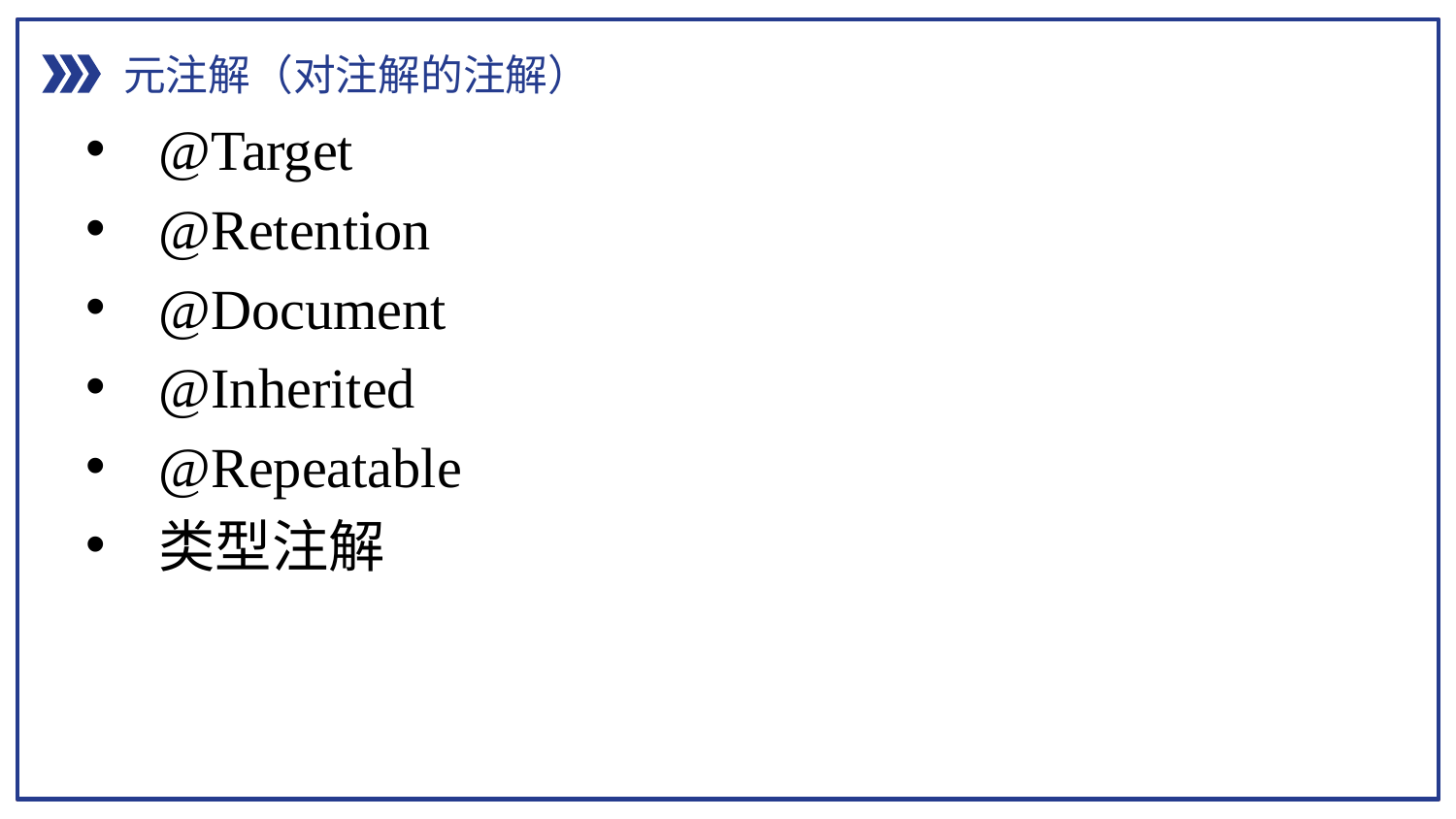

元注解（对注解的注解）

@Target
@Retention
@Document
@Inherited
@Repeatable
类型注解